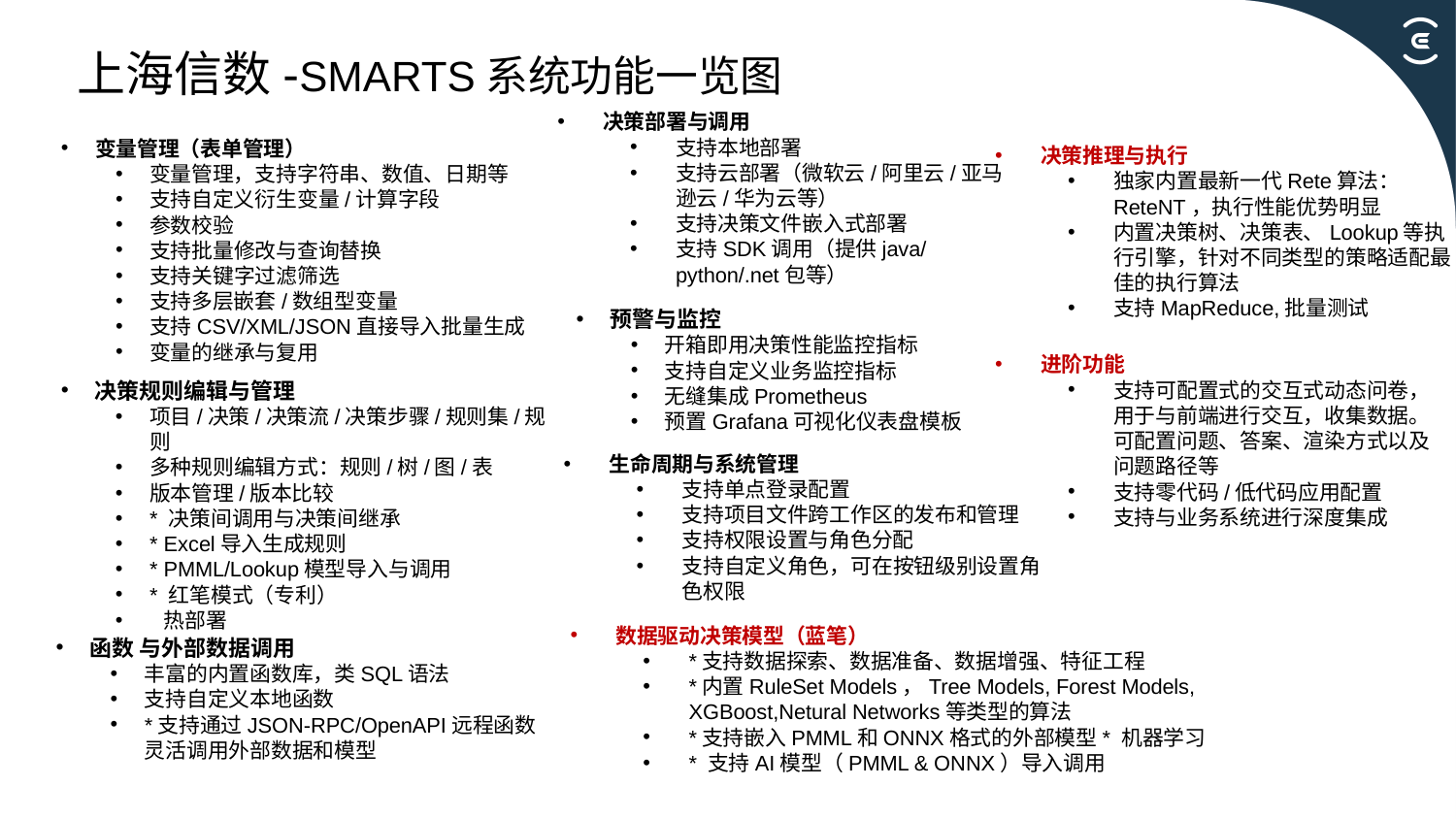

上海信数-SMARTS系统功能一览图
决策部署与调用
支持本地部署
支持云部署（微软云/阿里云/亚马逊云/华为云等）
支持决策文件嵌入式部署
支持SDK调用（提供java/python/.net包等）
变量管理（表单管理）
变量管理，支持字符串、数值、日期等
支持自定义衍生变量/计算字段
参数校验
支持批量修改与查询替换
支持关键字过滤筛选
支持多层嵌套/数组型变量
支持CSV/XML/JSON直接导入批量生成
变量的继承与复用
决策推理与执行
独家内置最新一代Rete算法：ReteNT，执行性能优势明显
内置决策树、决策表、Lookup等执行引擎，针对不同类型的策略适配最佳的执行算法
支持MapReduce,批量测试
预警与监控
开箱即用决策性能监控指标
支持自定义业务监控指标
无缝集成Prometheus
预置Grafana可视化仪表盘模板
进阶功能
支持可配置式的交互式动态问卷，用于与前端进行交互，收集数据。可配置问题、答案、渲染方式以及问题路径等
支持零代码/低代码应用配置
支持与业务系统进行深度集成
决策规则编辑与管理
项目/决策/决策流/决策步骤/规则集/规则
多种规则编辑方式：规则/树/图/表
版本管理/版本比较
* 决策间调用与决策间继承
* Excel导入生成规则
* PMML/Lookup模型导入与调用
* 红笔模式（专利）
  热部署
生命周期与系统管理
支持单点登录配置
支持项目文件跨工作区的发布和管理
支持权限设置与角色分配
支持自定义角色，可在按钮级别设置角色权限
数据驱动决策模型（蓝笔）
*支持数据探索、数据准备、数据增强、特征工程
*内置RuleSet Models，Tree Models, Forest Models, XGBoost,Netural Networks等类型的算法
*支持嵌入PMML和ONNX格式的外部模型* 机器学习
* 支持AI模型（PMML & ONNX）导入调用
函数 与外部数据调用
丰富的内置函数库，类SQL语法
支持自定义本地函数
*支持通过JSON-RPC/OpenAPI远程函数灵活调用外部数据和模型